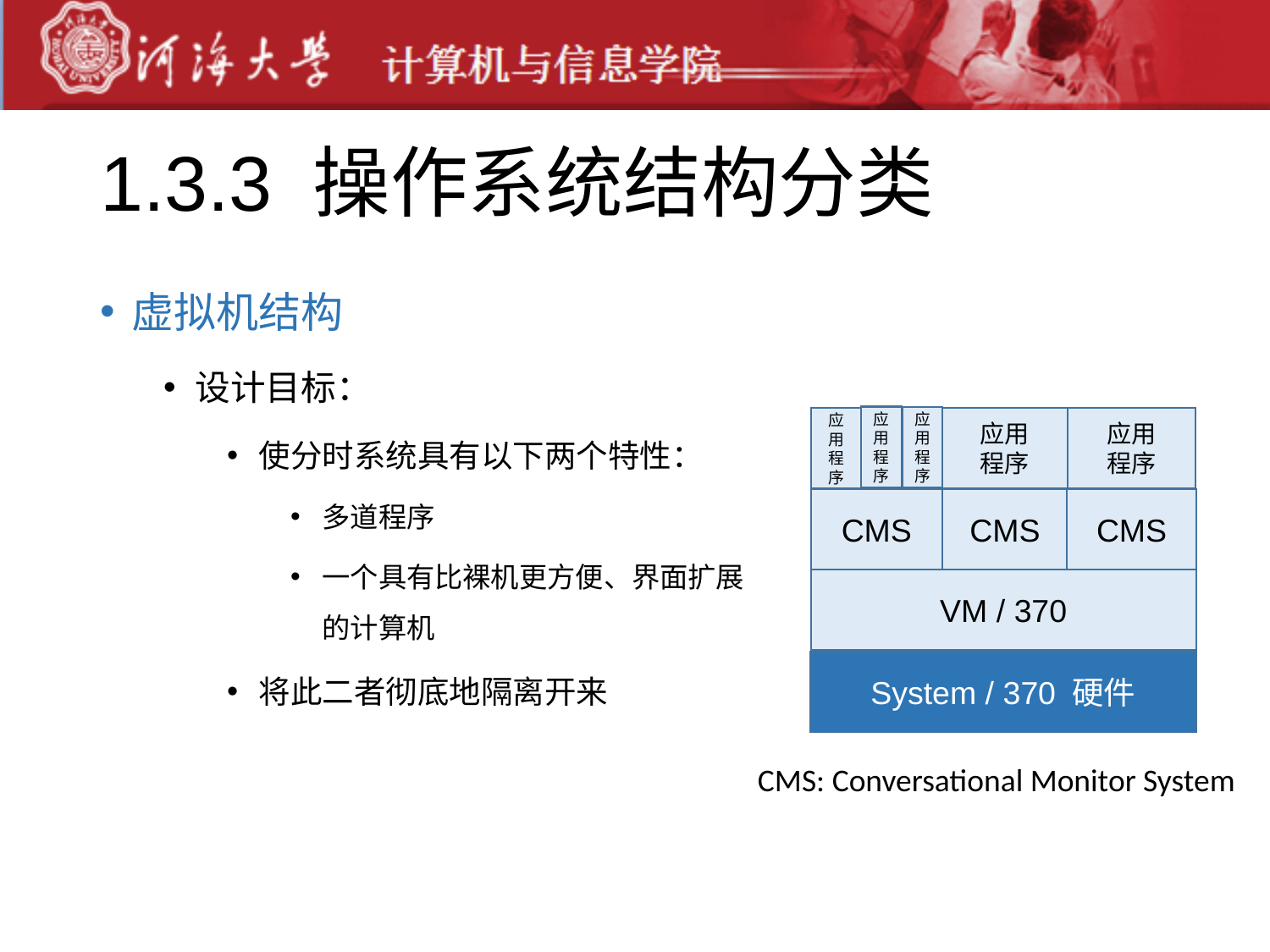

# 1.3.3 操作系统结构分类
虚拟机结构
设计目标：
使分时系统具有以下两个特性：
多道程序
一个具有比裸机更方便、界面扩展的计算机
将此二者彻底地隔离开来

应用
程序
应用
程序
应用
程序
应用
程序
应用
程序
CMS
CMS
CMS
VM / 370
System / 370 硬件
CMS: Conversational Monitor System